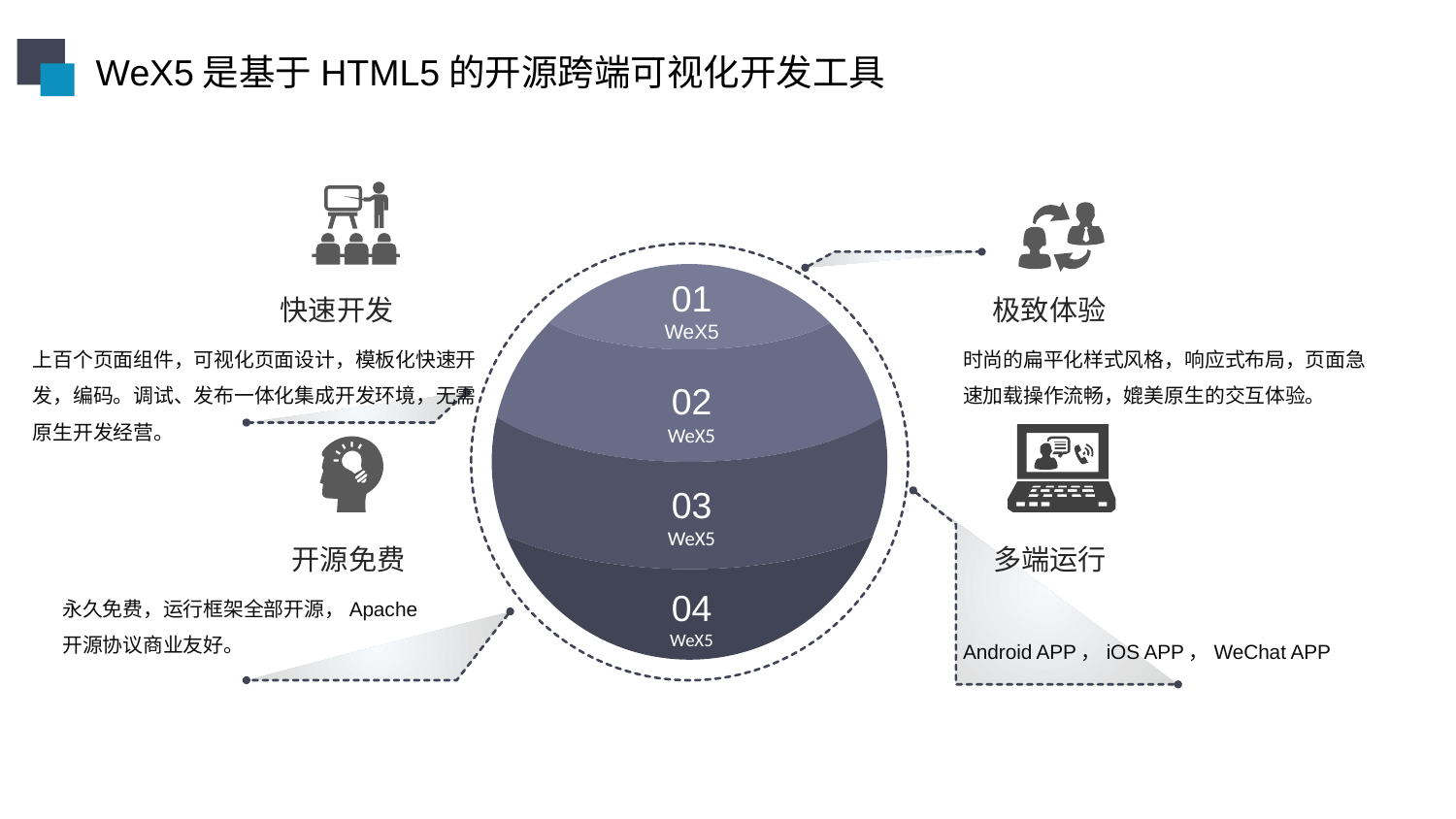

WeX5是基于HTML5的开源跨端可视化开发工具

01
WeX5

02
WeX5

03
WeX5

04
WeX5
快速开发
极致体验
上百个页面组件，可视化页面设计，模板化快速开发，编码。调试、发布一体化集成开发环境，无需原生开发经营。
时尚的扁平化样式风格，响应式布局，页面急速加载操作流畅，媲美原生的交互体验。

开源免费
多端运行
永久免费，运行框架全部开源，Apache开源协议商业友好。

Android APP，iOS APP，WeChat APP